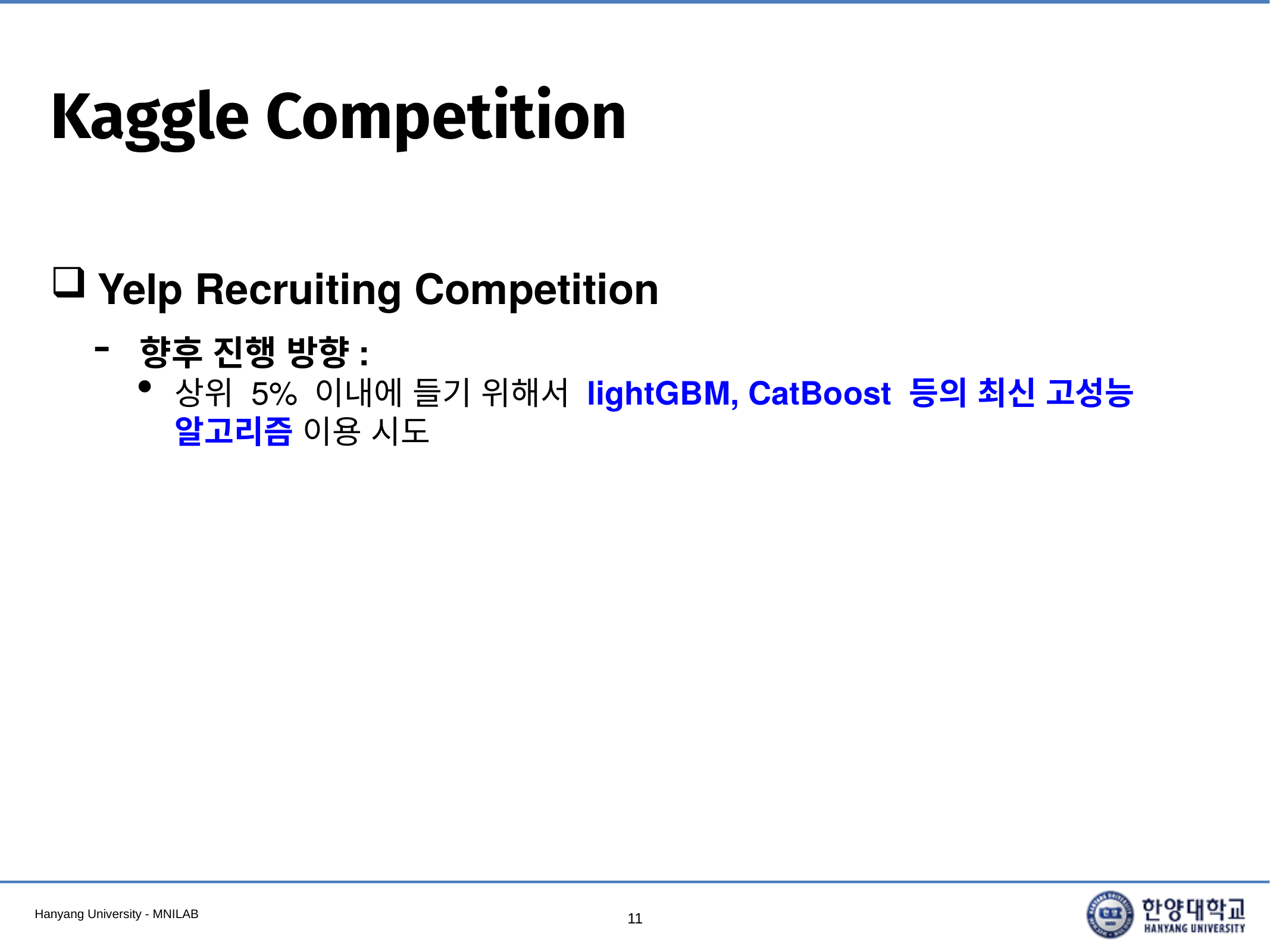

# Kaggle Competition
Yelp Recruiting Competition
향후 진행 방향:
상위 5% 이내에 들기 위해서 lightGBM, CatBoost 등의 최신 고성능 알고리즘 이용 시도
11